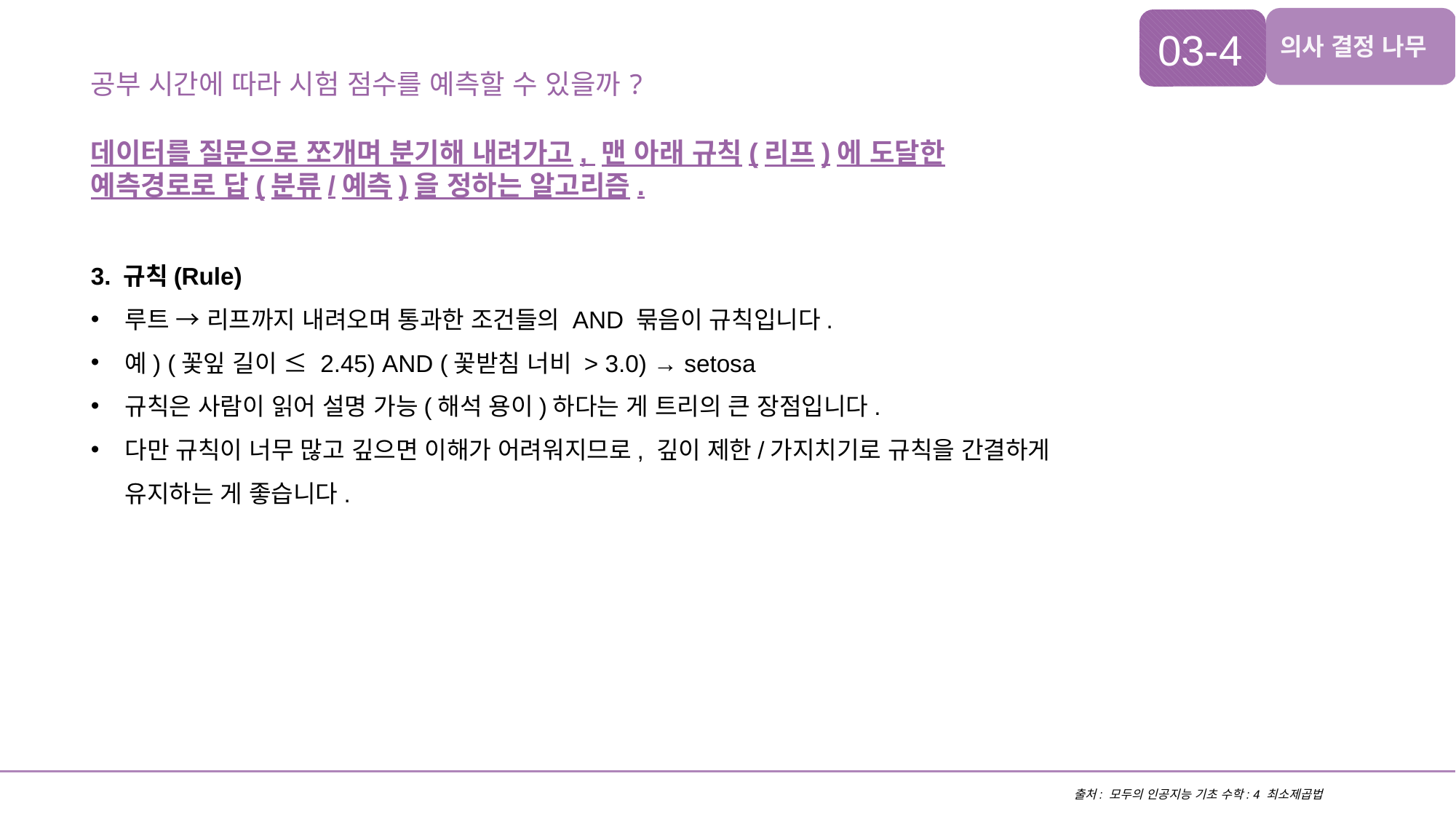

03-4
의사 결정 나무
공부 시간에 따라 시험 점수를 예측할 수 있을까?

데이터를 질문으로 쪼개며 분기해 내려가고, 맨 아래 규칙(리프)에 도달한 예측경로로 답(분류/예측)을 정하는 알고리즘.
3. 규칙(Rule)
루트 → 리프까지 내려오며 통과한 조건들의 AND 묶음이 규칙입니다.
예) (꽃잎 길이 ≤ 2.45) AND (꽃받침 너비 > 3.0) → setosa
규칙은 사람이 읽어 설명 가능(해석 용이)하다는 게 트리의 큰 장점입니다.
다만 규칙이 너무 많고 깊으면 이해가 어려워지므로, 깊이 제한/가지치기로 규칙을 간결하게 유지하는 게 좋습니다.
출처: 모두의 인공지능 기초 수학: 4 최소제곱법